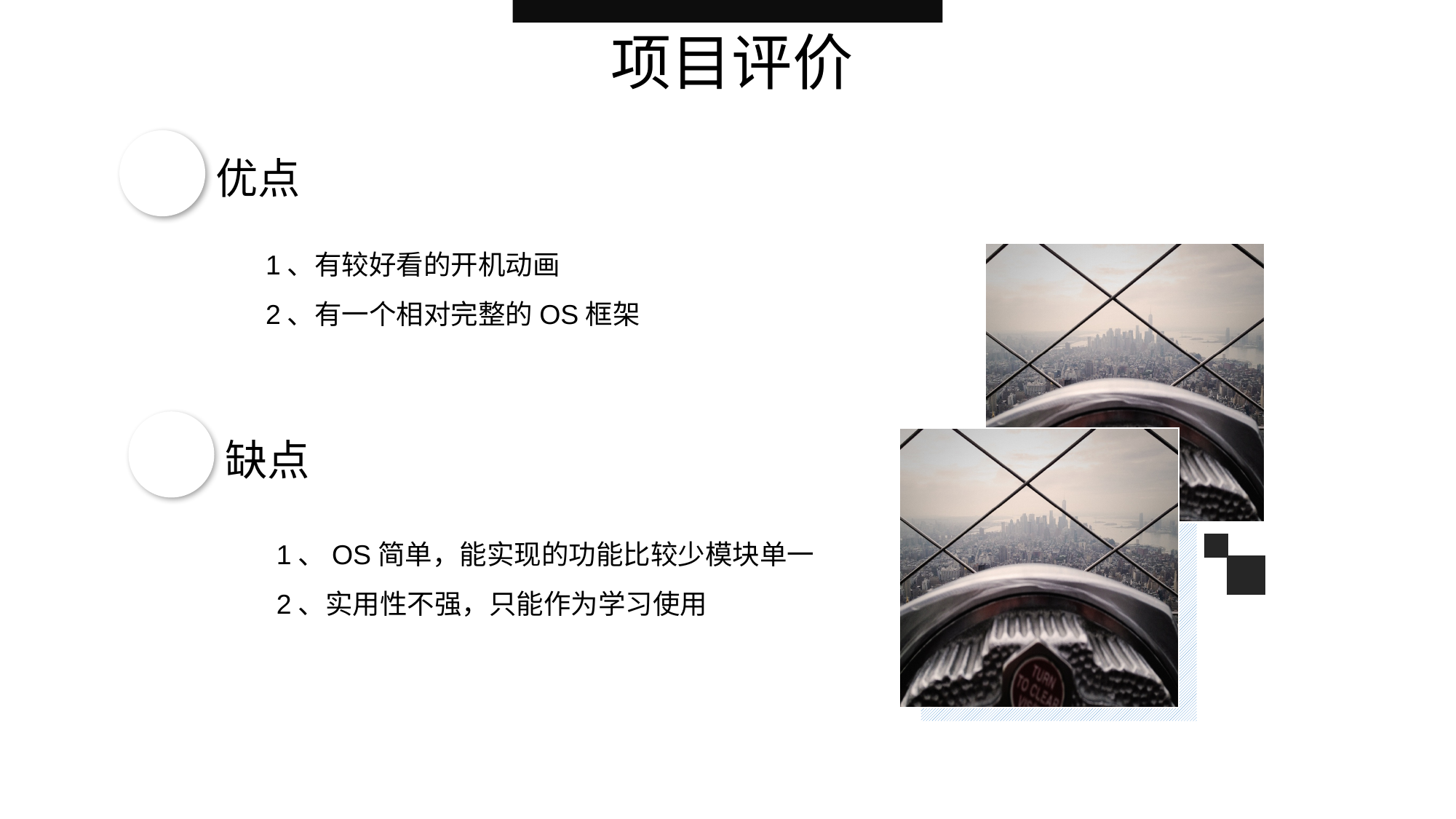

项目评价

优点
1、有较好看的开机动画
2、有一个相对完整的OS框架

缺点

1、OS简单，能实现的功能比较少模块单一
2、实用性不强，只能作为学习使用